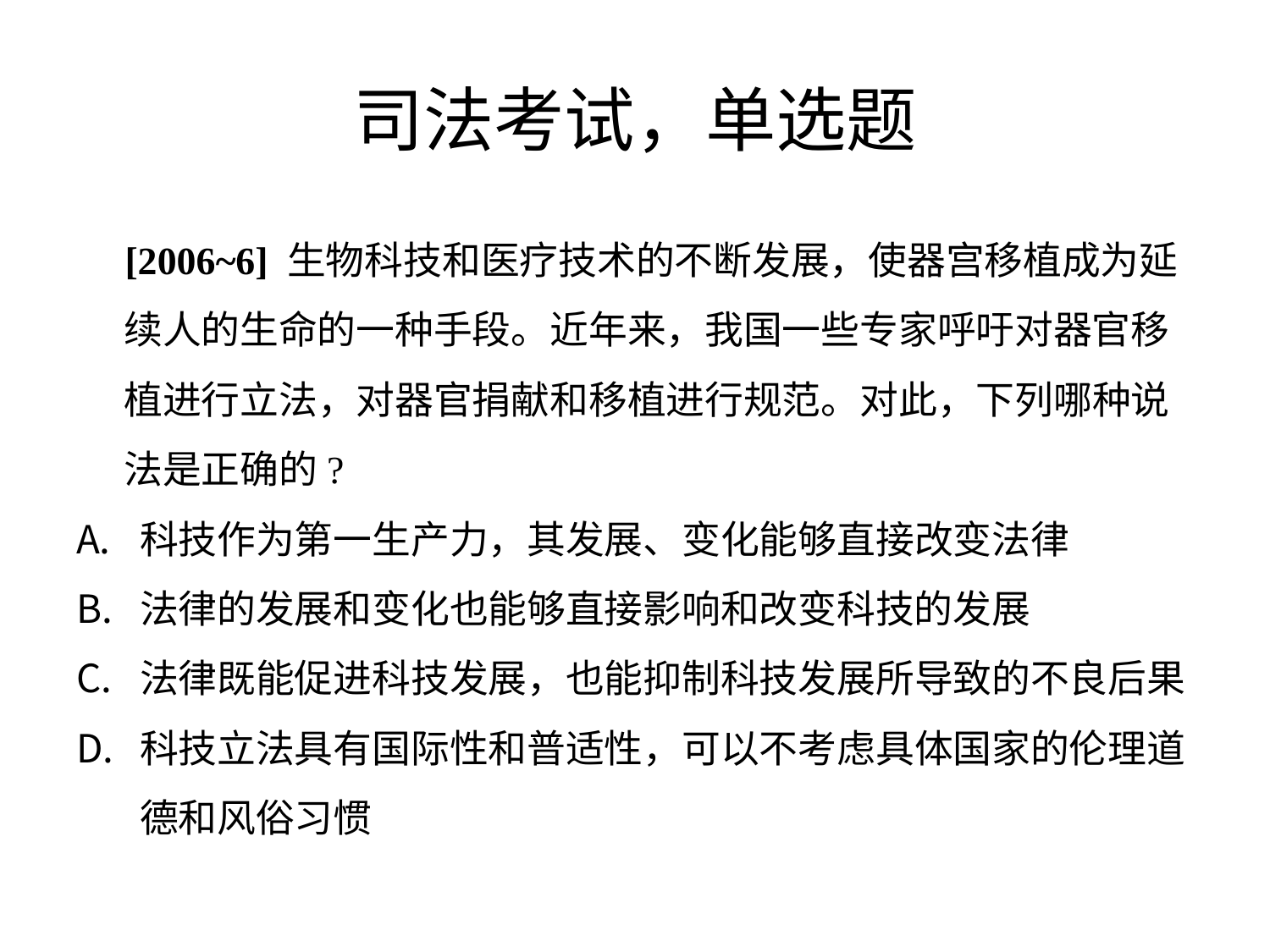

# 司法考试，单选题
     [2006~6] 生物科技和医疗技术的不断发展，使器宫移植成为延续人的生命的一种手段。近年来，我国一些专家呼吁对器官移植进行立法，对器官捐献和移植进行规范。对此，下列哪种说法是正确的?
科技作为第一生产力，其发展、变化能够直接改变法律
法律的发展和变化也能够直接影响和改变科技的发展
法律既能促进科技发展，也能抑制科技发展所导致的不良后果
科技立法具有国际性和普适性，可以不考虑具体国家的伦理道德和风俗习惯